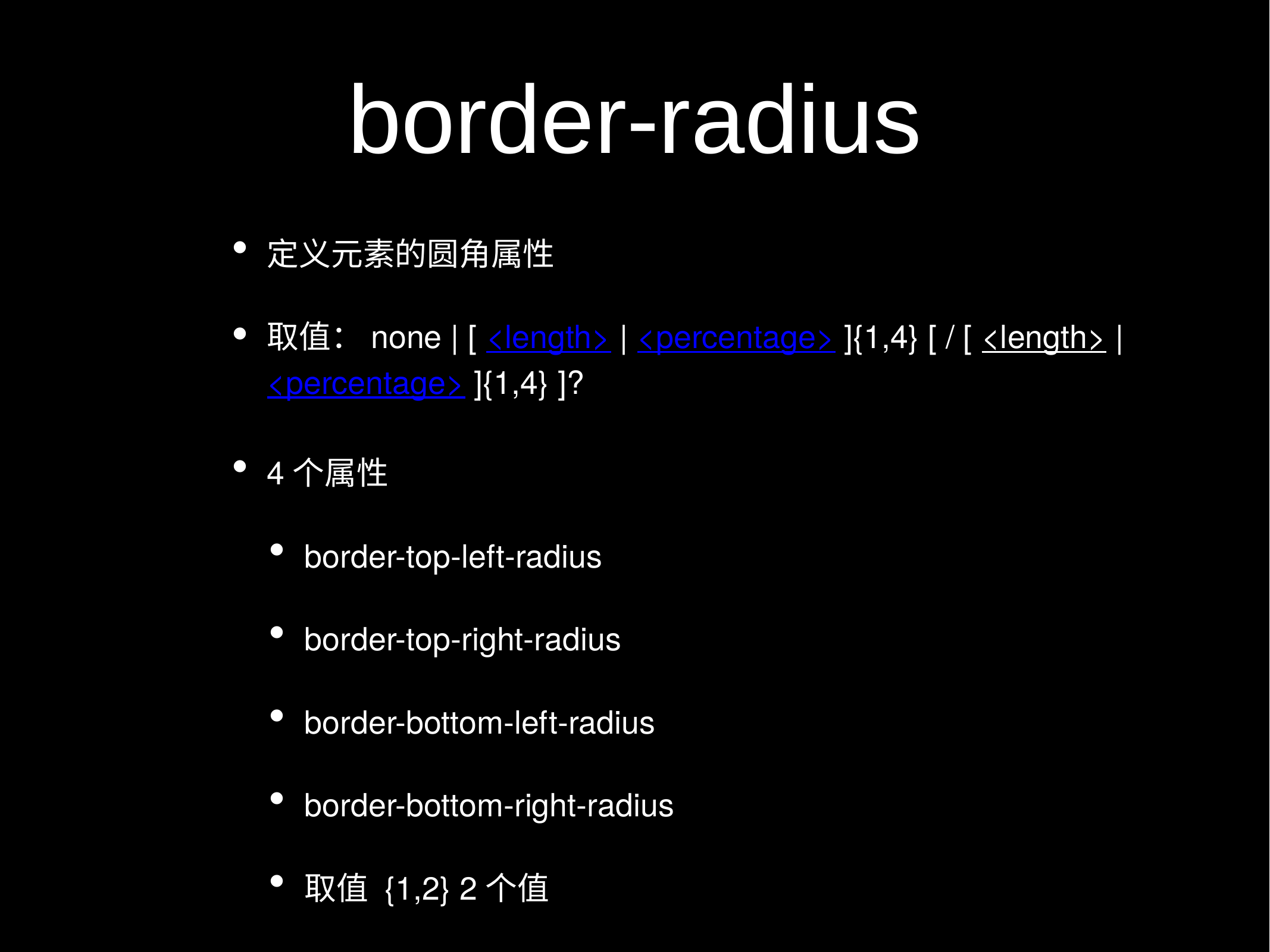

# border-radius
定义元素的圆角属性
取值：none | [ <length> | <percentage> ]{1,4} [ / [ <length> | <percentage> ]{1,4} ]?
4个属性
border-top-left-radius
border-top-right-radius
border-bottom-left-radius
border-bottom-right-radius
取值 {1,2} 2个值